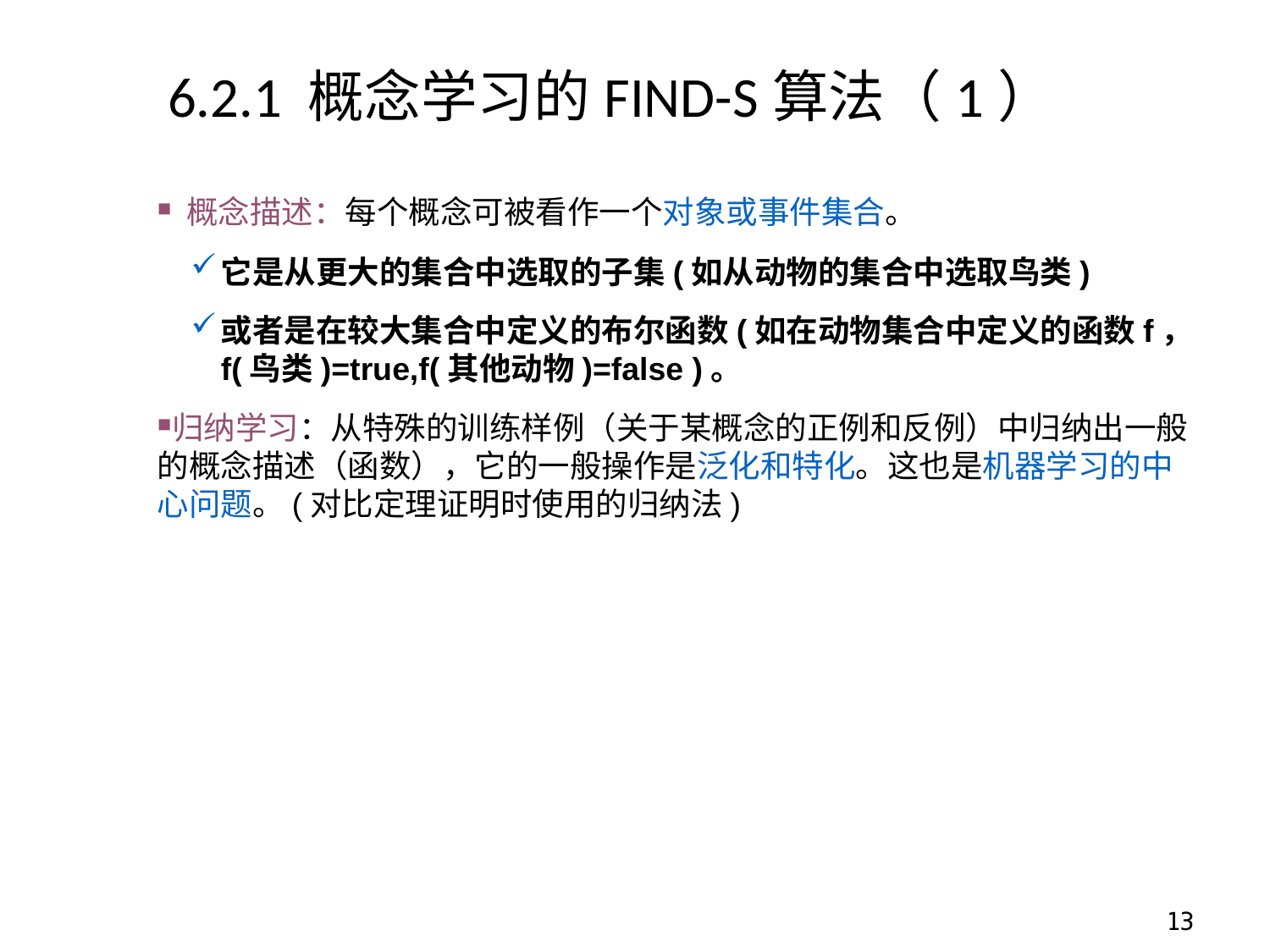

# 6.2.1 概念学习的FIND-S算法（1）
 概念描述：每个概念可被看作一个对象或事件集合。
它是从更大的集合中选取的子集(如从动物的集合中选取鸟类)
或者是在较大集合中定义的布尔函数(如在动物集合中定义的函数f，f(鸟类)=true,f(其他动物)=false )。
归纳学习：从特殊的训练样例（关于某概念的正例和反例）中归纳出一般的概念描述（函数），它的一般操作是泛化和特化。这也是机器学习的中心问题。(对比定理证明时使用的归纳法)

13